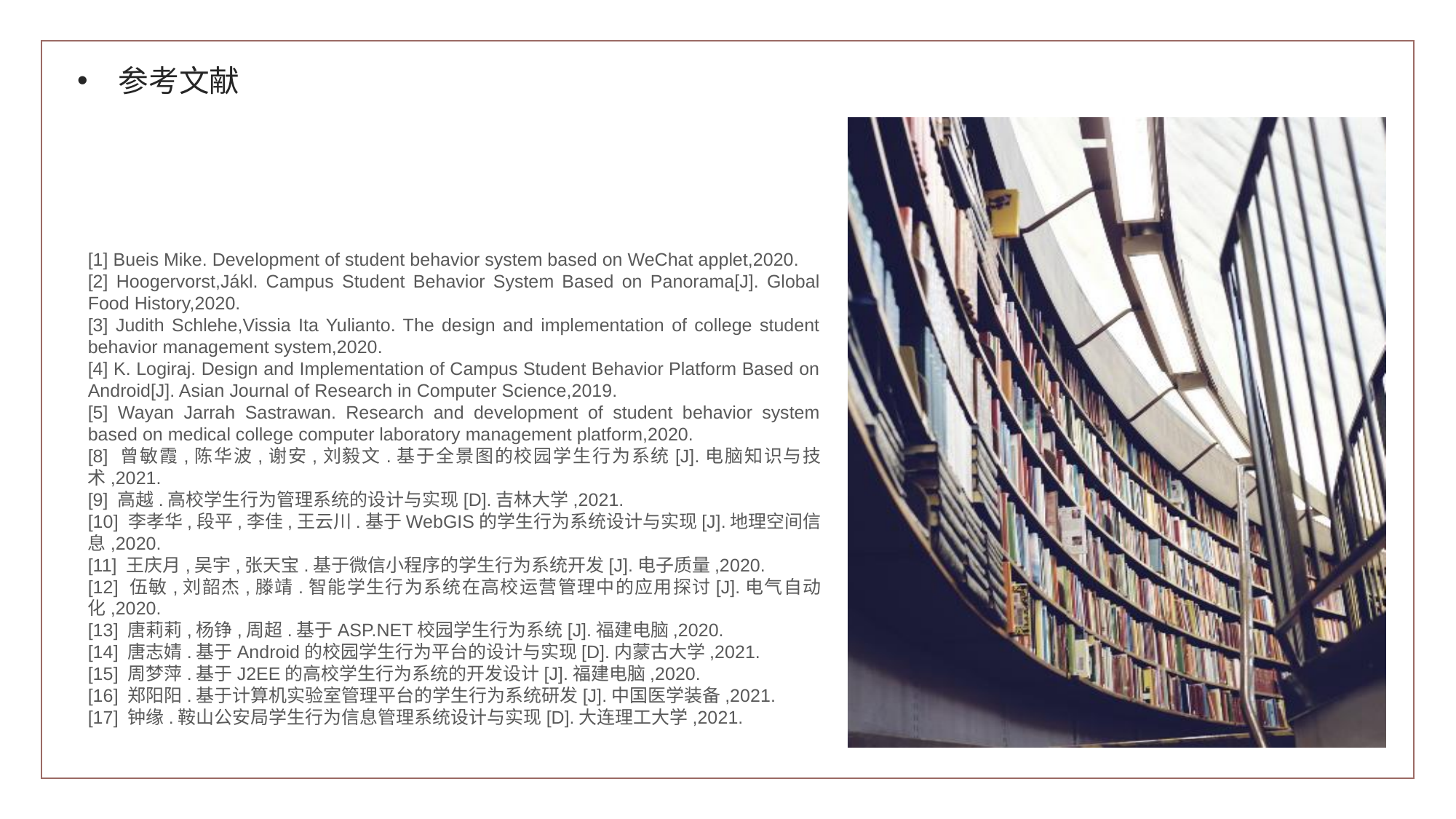

参考文献

[1] Bueis Mike. Development of student behavior system based on WeChat applet,2020.
[2] Hoogervorst,Jákl. Campus Student Behavior System Based on Panorama[J]. Global Food History,2020.
[3] Judith Schlehe,Vissia Ita Yulianto. The design and implementation of college student behavior management system,2020.
[4] K. Logiraj. Design and Implementation of Campus Student Behavior Platform Based on Android[J]. Asian Journal of Research in Computer Science,2019.
[5] Wayan Jarrah Sastrawan. Research and development of student behavior system based on medical college computer laboratory management platform,2020.
[8] 曾敏霞,陈华波,谢安,刘毅文.基于全景图的校园学生行为系统[J].电脑知识与技术,2021.
[9] 高越.高校学生行为管理系统的设计与实现[D].吉林大学,2021.
[10] 李孝华,段平,李佳,王云川.基于WebGIS的学生行为系统设计与实现[J].地理空间信息,2020.
[11] 王庆月,吴宇,张天宝.基于微信小程序的学生行为系统开发[J].电子质量,2020.
[12] 伍敏,刘韶杰,滕靖.智能学生行为系统在高校运营管理中的应用探讨[J].电气自动化,2020.
[13] 唐莉莉,杨铮,周超.基于ASP.NET校园学生行为系统[J].福建电脑,2020.
[14] 唐志婧.基于Android的校园学生行为平台的设计与实现[D].内蒙古大学,2021.
[15] 周梦萍.基于J2EE的高校学生行为系统的开发设计[J].福建电脑,2020.
[16] 郑阳阳.基于计算机实验室管理平台的学生行为系统研发[J].中国医学装备,2021.
[17] 钟缘.鞍山公安局学生行为信息管理系统设计与实现[D].大连理工大学,2021.